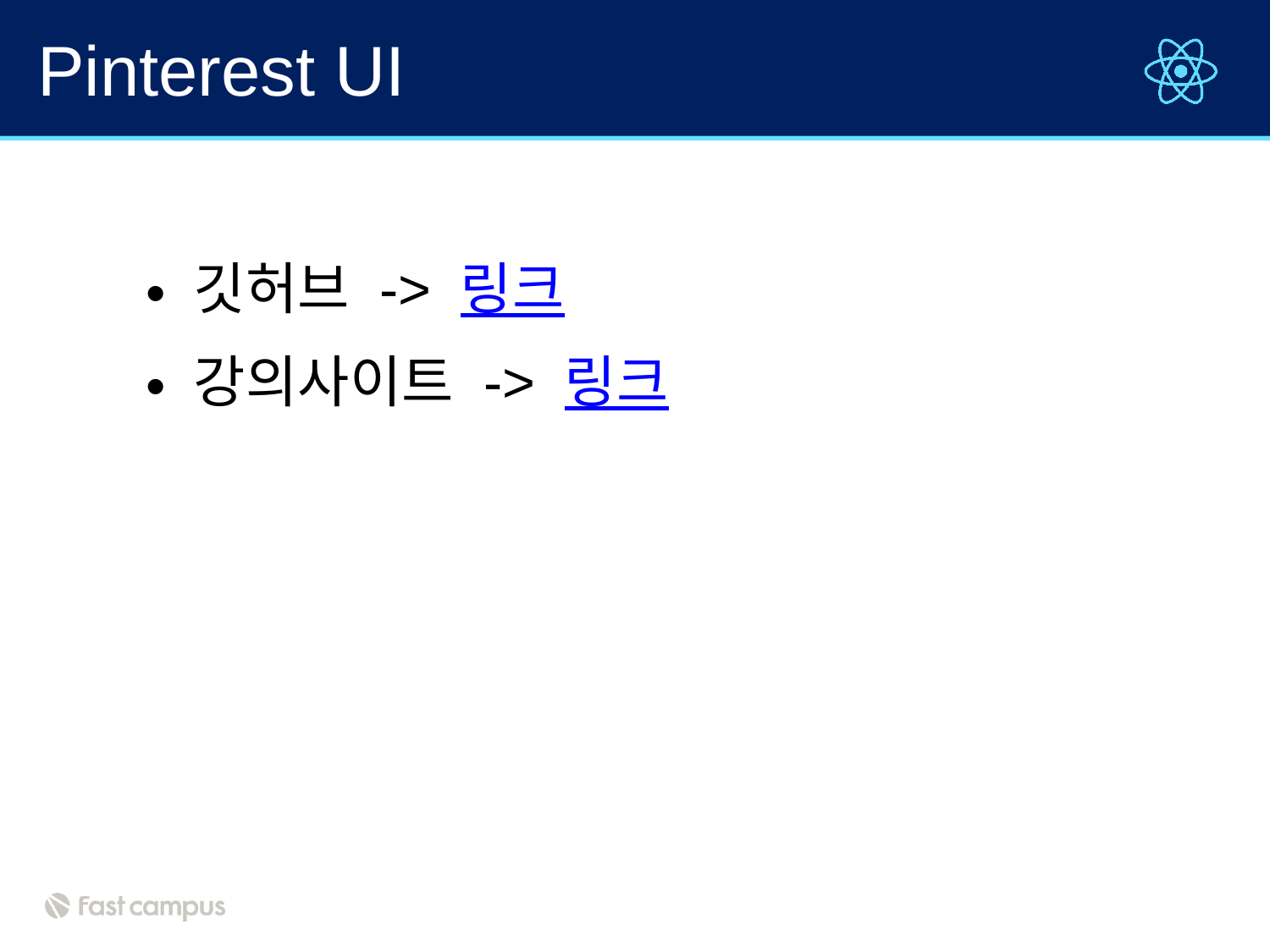

# Pinterest UI
깃허브 -> 링크
강의사이트 -> 링크